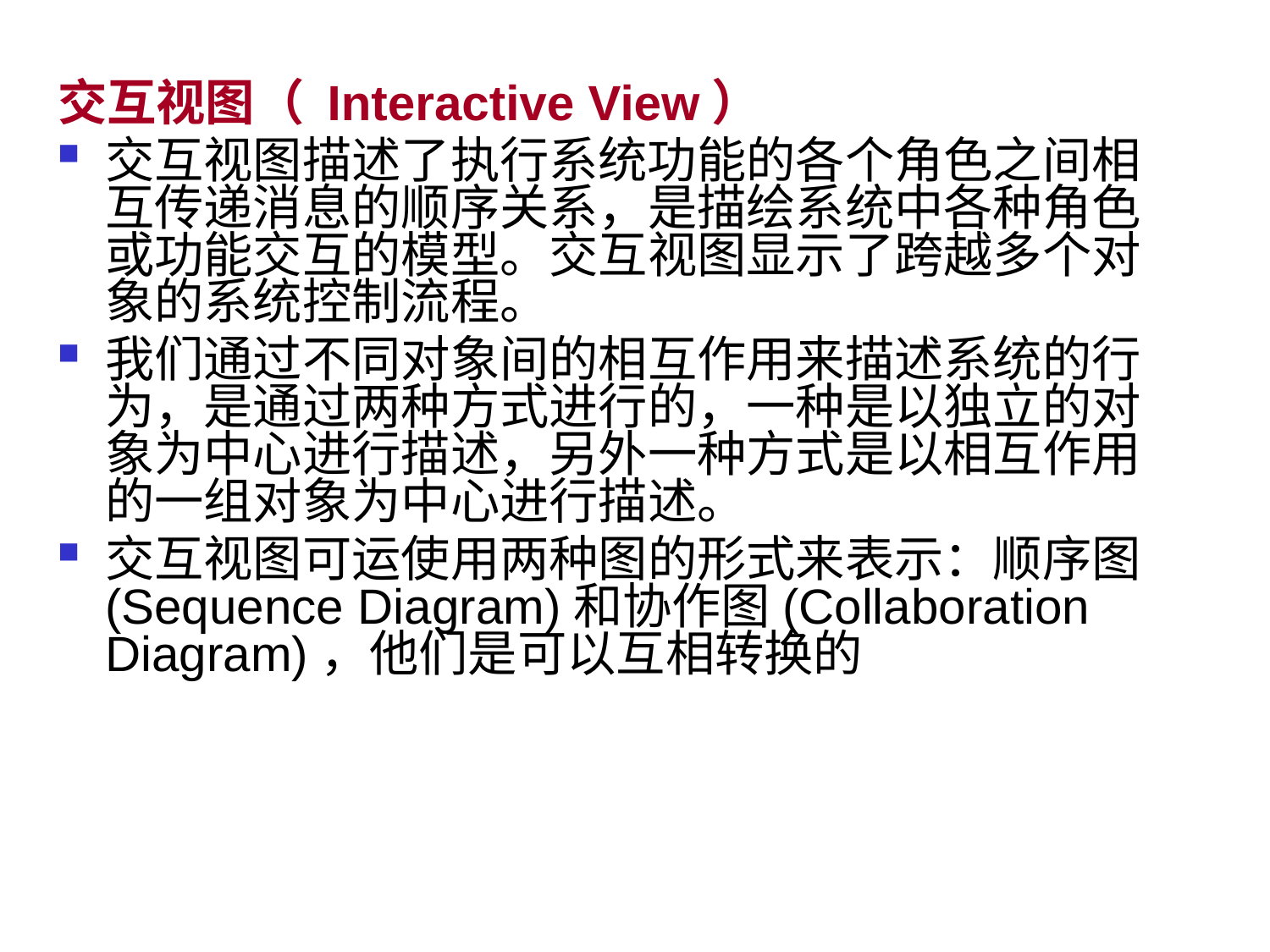

交互视图（ Interactive View）
交互视图描述了执行系统功能的各个角色之间相互传递消息的顺序关系，是描绘系统中各种角色或功能交互的模型。交互视图显示了跨越多个对象的系统控制流程。
我们通过不同对象间的相互作用来描述系统的行为，是通过两种方式进行的，一种是以独立的对象为中心进行描述，另外一种方式是以相互作用的一组对象为中心进行描述。
交互视图可运使用两种图的形式来表示：顺序图(Sequence Diagram)和协作图(Collaboration Diagram)，他们是可以互相转换的